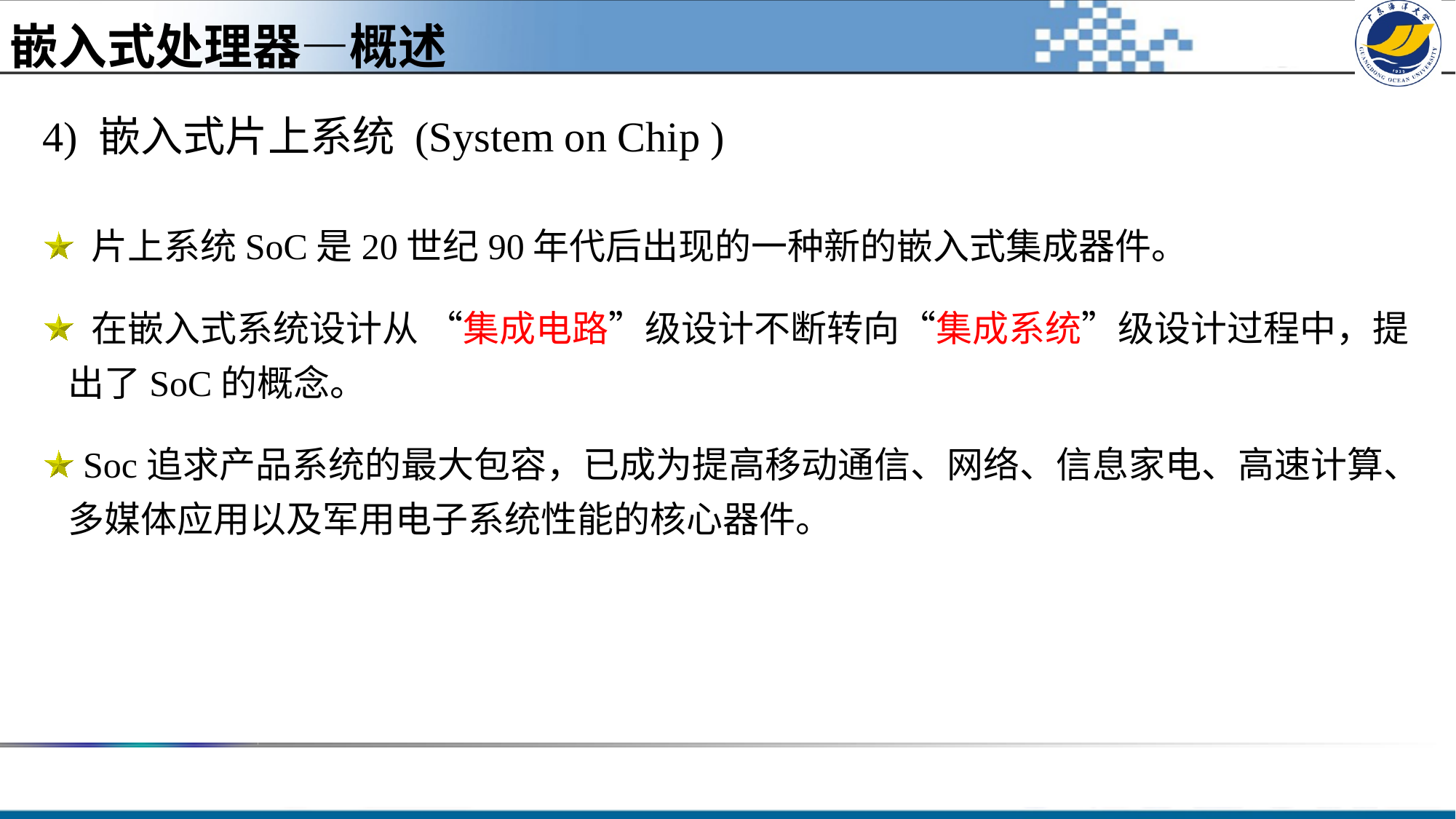

嵌入式处理器—概述
# 4) 嵌入式片上系统 (System on Chip )
 片上系统SoC是20世纪90年代后出现的一种新的嵌入式集成器件。
 在嵌入式系统设计从 “集成电路”级设计不断转向“集成系统”级设计过程中，提出了SoC的概念。
 Soc追求产品系统的最大包容，已成为提高移动通信、网络、信息家电、高速计算、多媒体应用以及军用电子系统性能的核心器件。
21